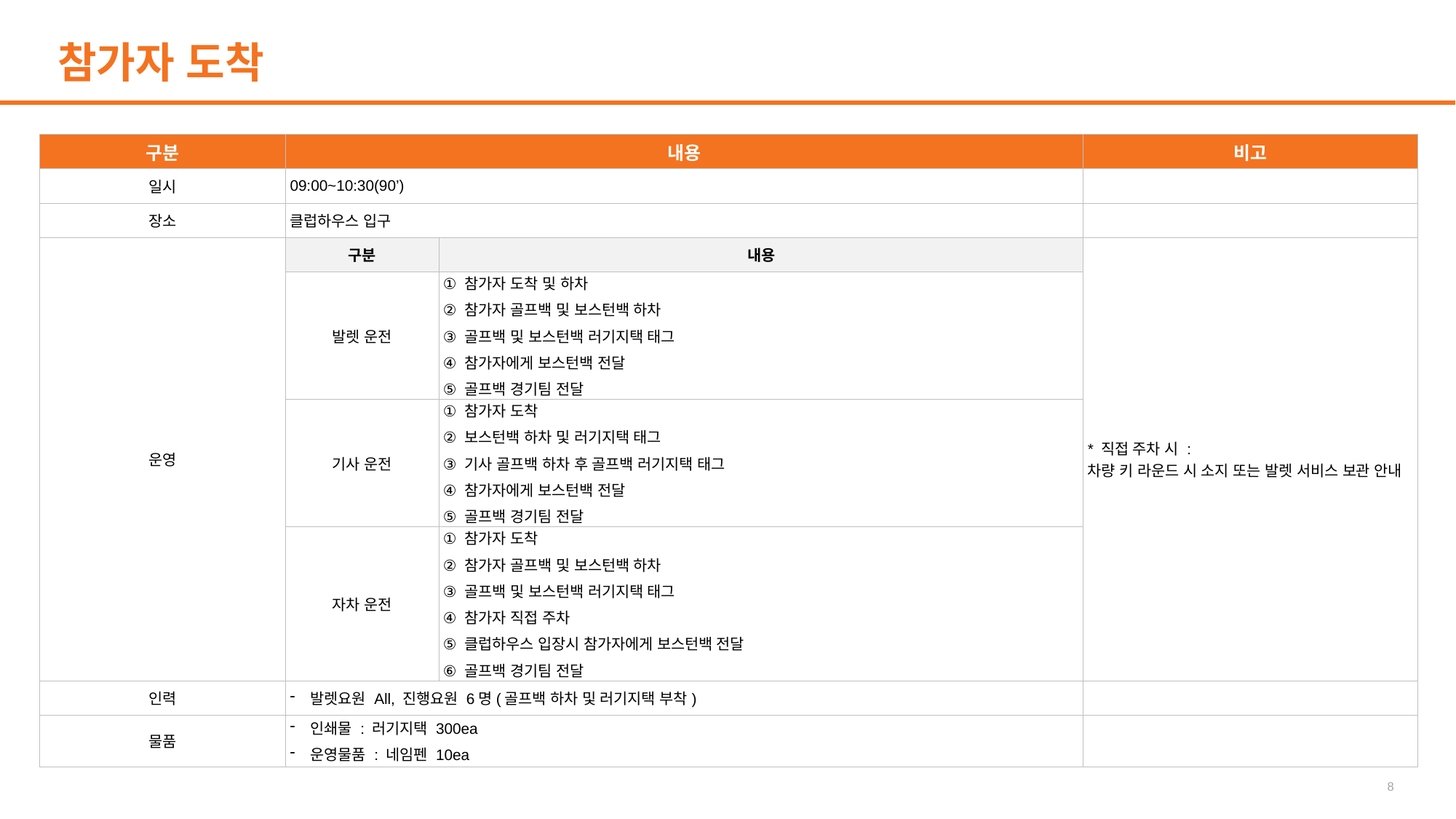

# 참가자 도착
| 구분 | 내용 |  | 비고 |
| --- | --- | --- | --- |
| 일시 | 09:00~10:30(90’) |  |  |
| 장소 | 클럽하우스 입구 |  |  |
| 운영 | 구분 | 내용 | \* 직접 주차 시 : 차량 키 라운드 시 소지 또는 발렛 서비스 보관 안내 |
|  | 발렛 운전 | 참가자 도착 및 하차 참가자 골프백 및 보스턴백 하차 골프백 및 보스턴백 러기지택 태그 참가자에게 보스턴백 전달 골프백 경기팀 전달 |  |
|  | 기사 운전 | 참가자 도착 보스턴백 하차 및 러기지택 태그 기사 골프백 하차 후 골프백 러기지택 태그 참가자에게 보스턴백 전달 골프백 경기팀 전달 |  |
|  | 자차 운전 | 참가자 도착 참가자 골프백 및 보스턴백 하차 골프백 및 보스턴백 러기지택 태그 참가자 직접 주차 클럽하우스 입장시 참가자에게 보스턴백 전달 골프백 경기팀 전달 |  |
| 인력 | 발렛요원 All, 진행요원 6명(골프백 하차 및 러기지택 부착) |  |  |
| 물품 | 인쇄물 : 러기지택 300ea 운영물품 : 네임펜 10ea |  |  |